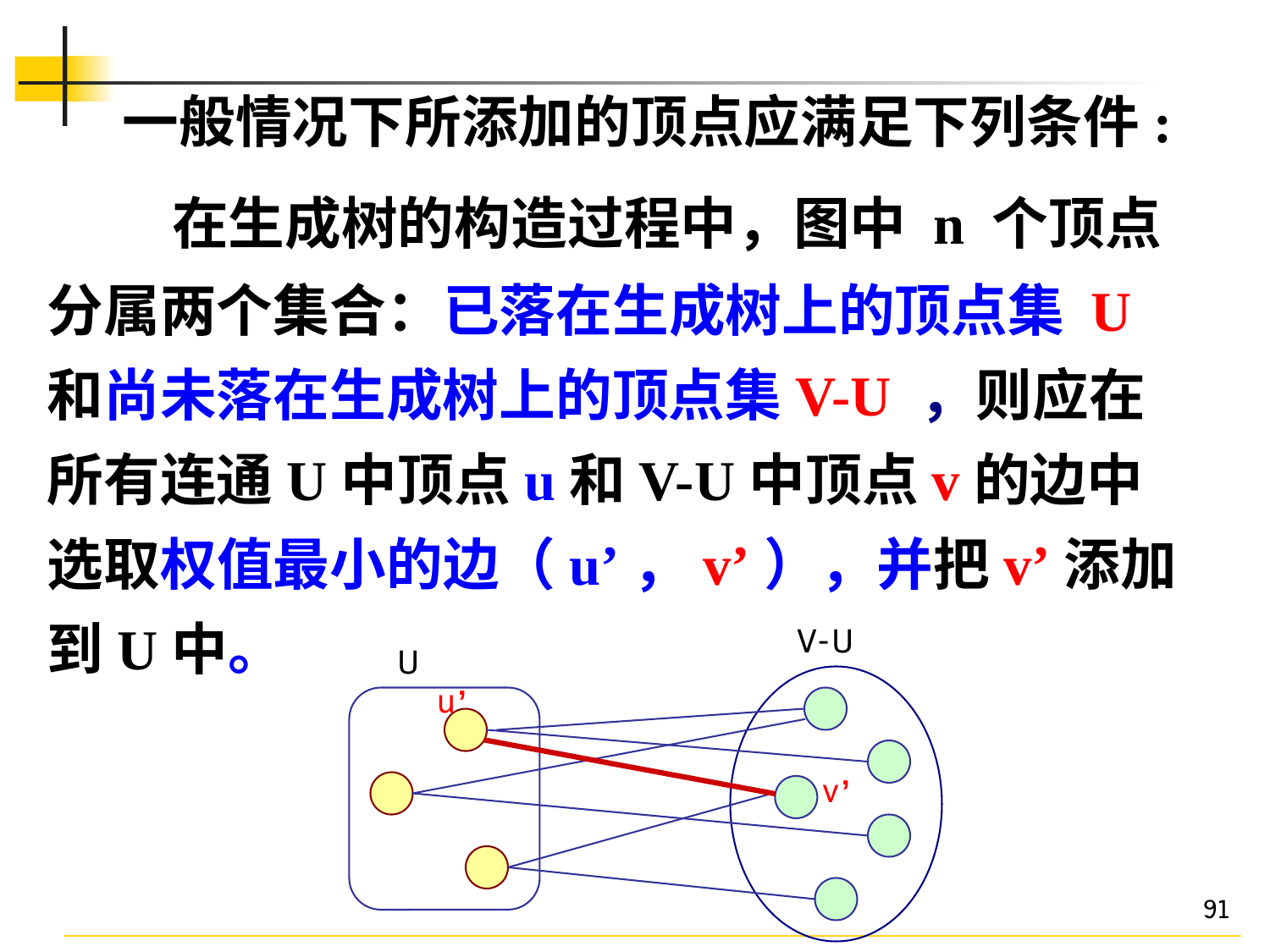

一般情况下所添加的顶点应满足下列条件:
       在生成树的构造过程中，图中 n 个顶点分属两个集合：已落在生成树上的顶点集 U 和尚未落在生成树上的顶点集V-U ，则应在所有连通U中顶点u和V-U中顶点v的边中选取权值最小的边（u’，v’），并把v’添加到U中。
V-U
U

u’

v’

91